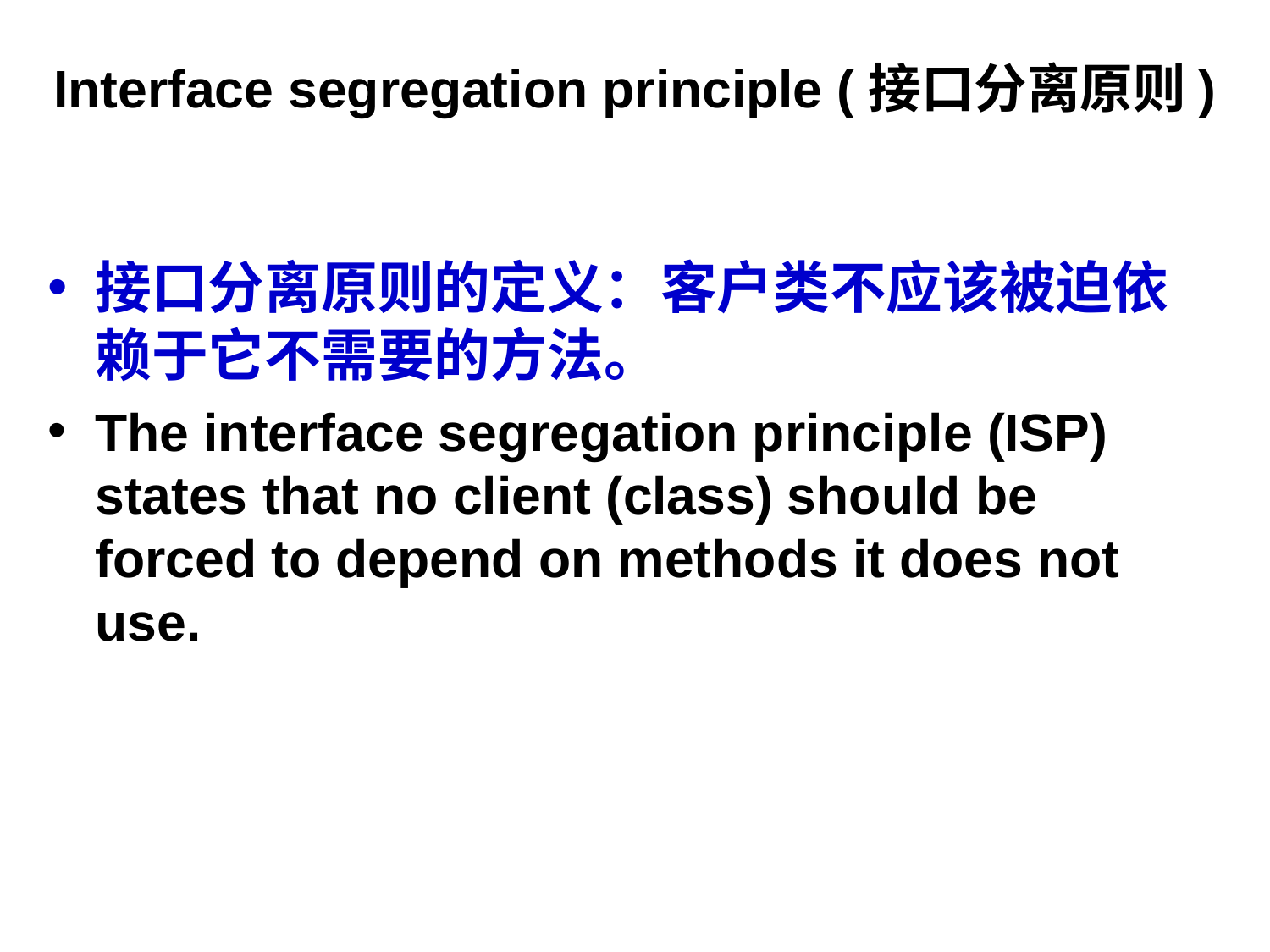

# Interface segregation principle (接口分离原则)
接口分离原则的定义：客户类不应该被迫依赖于它不需要的方法。
The interface segregation principle (ISP) states that no client (class) should be forced to depend on methods it does not use.